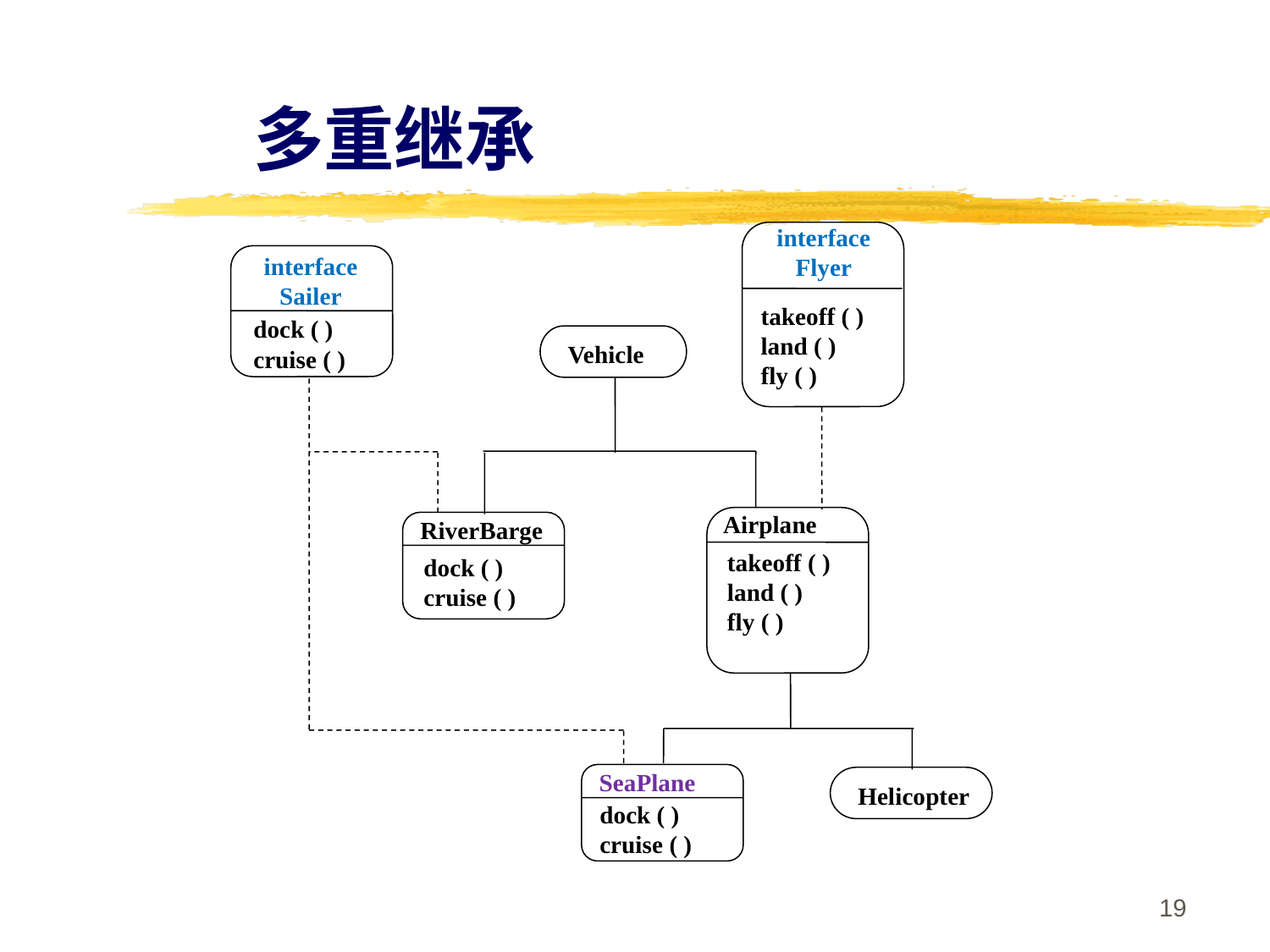

多重继承
interface
Flyer

interface
Sailer

takeoff ( )
land ( )
fly ( )
dock ( )
cruise ( )

Vehicle

Airplane
RiverBarge

takeoff ( )
land ( )
fly ( )
dock ( )
cruise ( )

SeaPlane

Helicopter
dock ( )
cruise ( )

19